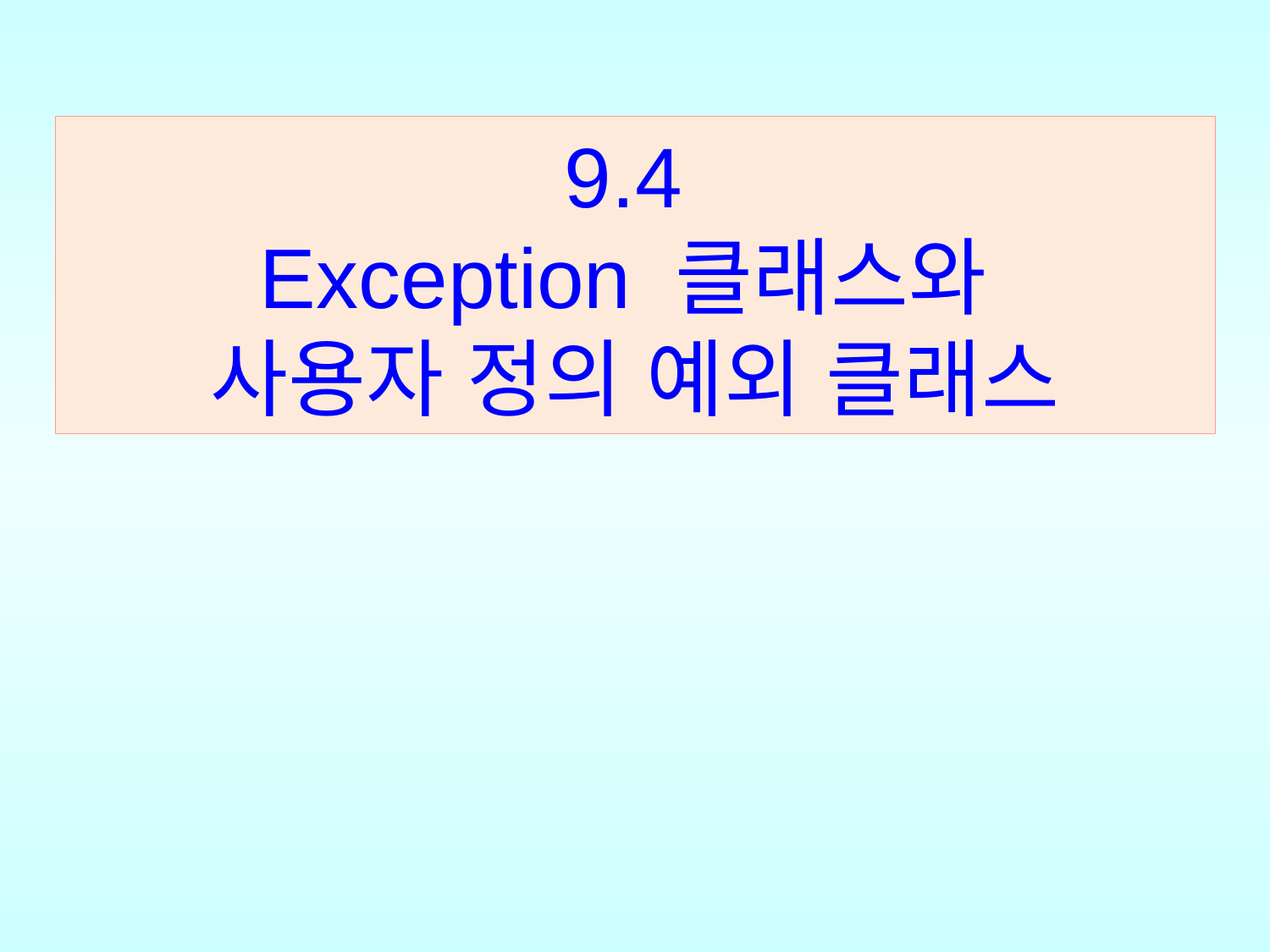

9.4
Exception 클래스와
사용자 정의 예외 클래스